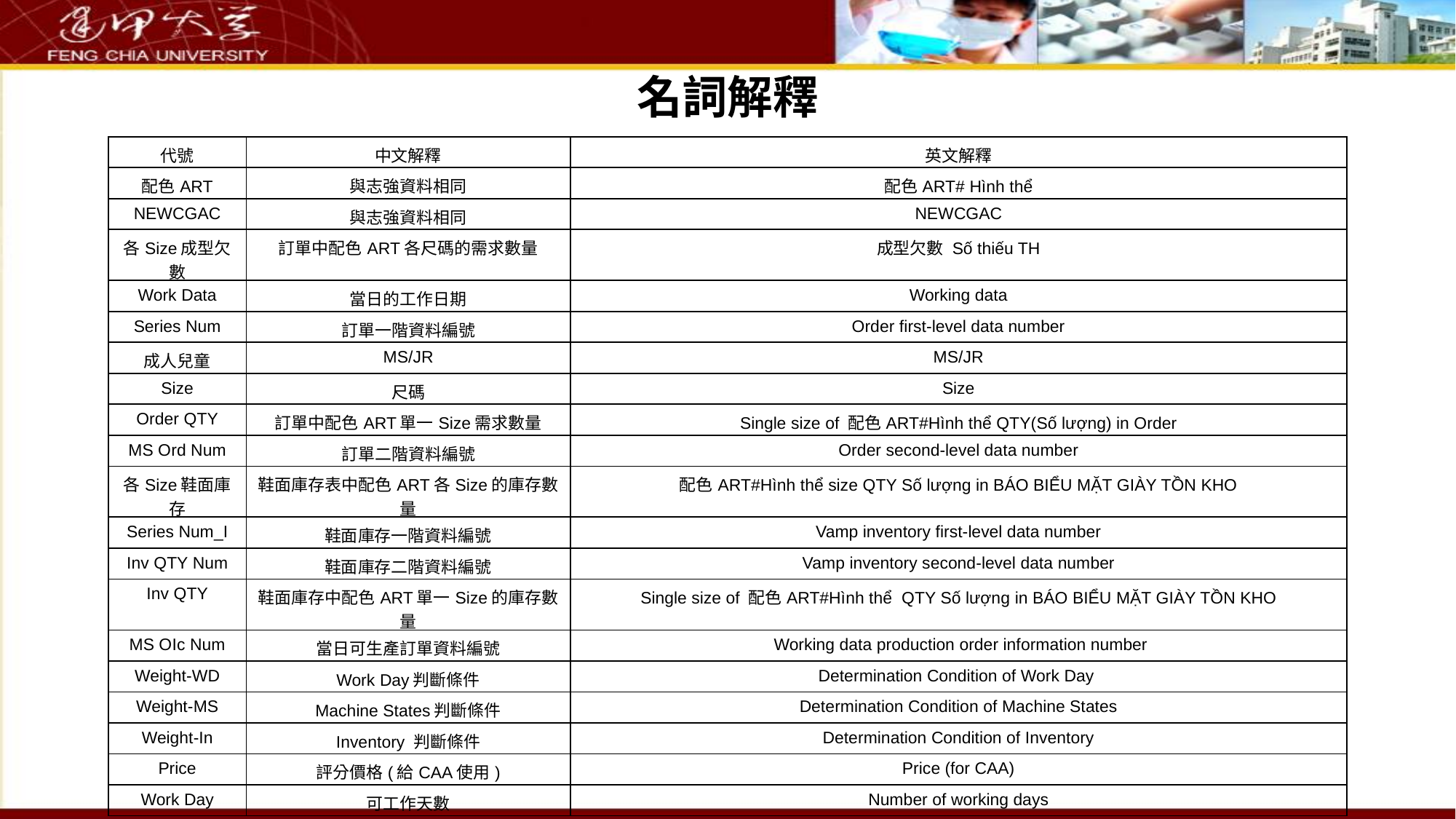

名詞解釋
| 代號 | 中文解釋 | 英文解釋 |
| --- | --- | --- |
| 配色ART | 與志強資料相同 | 配色ART# Hình thể |
| NEWCGAC | 與志強資料相同 | NEWCGAC |
| 各Size成型欠數 | 訂單中配色ART各尺碼的需求數量 | 成型欠數 Số thiếu TH |
| Work Data | 當日的工作日期 | Working data |
| Series Num | 訂單一階資料編號 | Order first-level data number |
| 成人兒童 | MS/JR | MS/JR |
| Size | 尺碼 | Size |
| Order QTY | 訂單中配色ART單一Size需求數量 | Single size of 配色ART#Hình thể QTY(Số lượng) in Order |
| MS Ord Num | 訂單二階資料編號 | Order second-level data number |
| 各Size鞋面庫存 | 鞋面庫存表中配色ART各Size的庫存數量 | 配色ART#Hình thể size QTY Số lượng in BÁO BIỂU MẶT GIÀY TỒN KHO |
| Series Num\_I | 鞋面庫存一階資料編號 | Vamp inventory first-level data number |
| Inv QTY Num | 鞋面庫存二階資料編號 | Vamp inventory second-level data number |
| Inv QTY | 鞋面庫存中配色ART單一Size的庫存數量 | Single size of 配色ART#Hình thể QTY Số lượng in BÁO BIỂU MẶT GIÀY TỒN KHO |
| MS OIc Num | 當日可生產訂單資料編號 | Working data production order information number |
| Weight-WD | Work Day判斷條件 | Determination Condition of Work Day |
| Weight-MS | Machine States判斷條件 | Determination Condition of Machine States |
| Weight-In | Inventory 判斷條件 | Determination Condition of Inventory |
| Price | 評分價格(給CAA使用) | Price (for CAA) |
| Work Day | 可工作天數 | Number of working days |